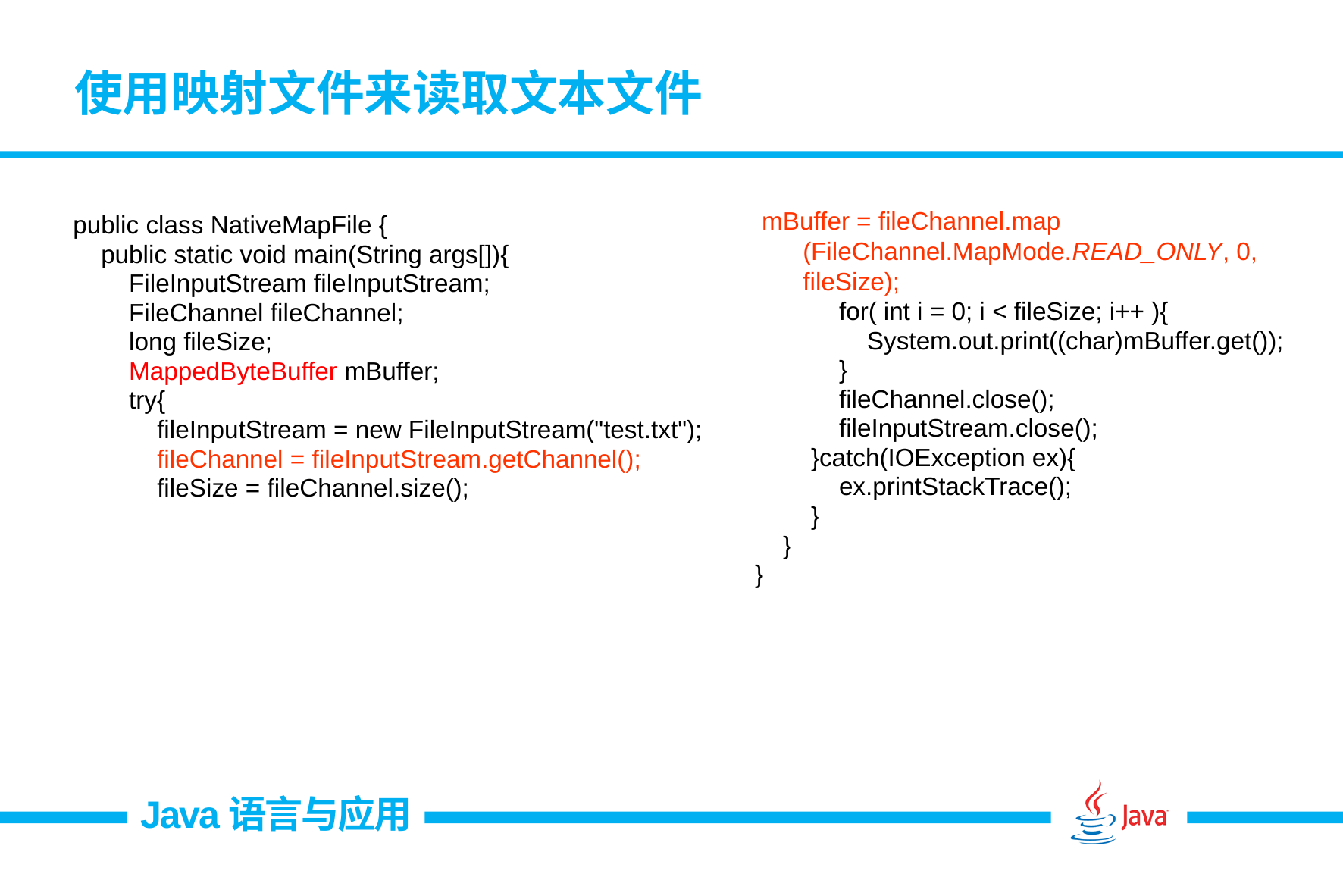

# 使用映射文件来读取文本文件

public class NativeMapFile {
    public static void main(String args[]){
        FileInputStream fileInputStream;
        FileChannel fileChannel;
        long fileSize;
        MappedByteBuffer mBuffer;
        try{
            fileInputStream = new FileInputStream("test.txt");
            fileChannel = fileInputStream.getChannel();
            fileSize = fileChannel.size();

 mBuffer = fileChannel.map
(FileChannel.MapMode.READ_ONLY, 0, fileSize);
            for( int i = 0; i < fileSize; i++ ){
                System.out.print((char)mBuffer.get());
            }
            fileChannel.close();
            fileInputStream.close();
        }catch(IOException ex){
            ex.printStackTrace();
        }
    }
}

103